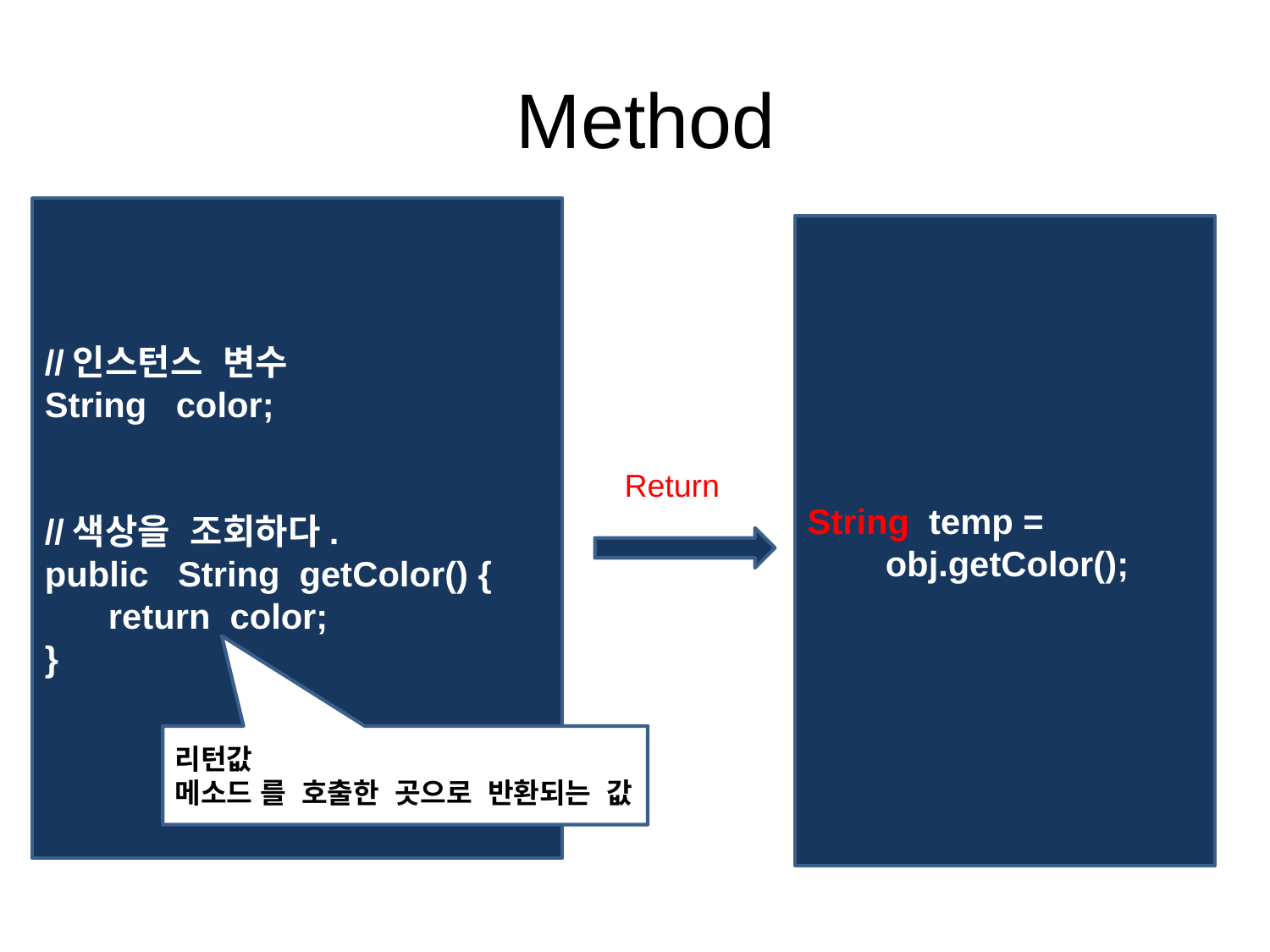

# Method
//인스턴스  변수
String   color;

//색상을  조회하다.
public   String  getColor() {
return  color;
}

String  temp =
        obj.getColor();
Return

리턴값
메소드 를  호출한  곳으로  반환되는  값